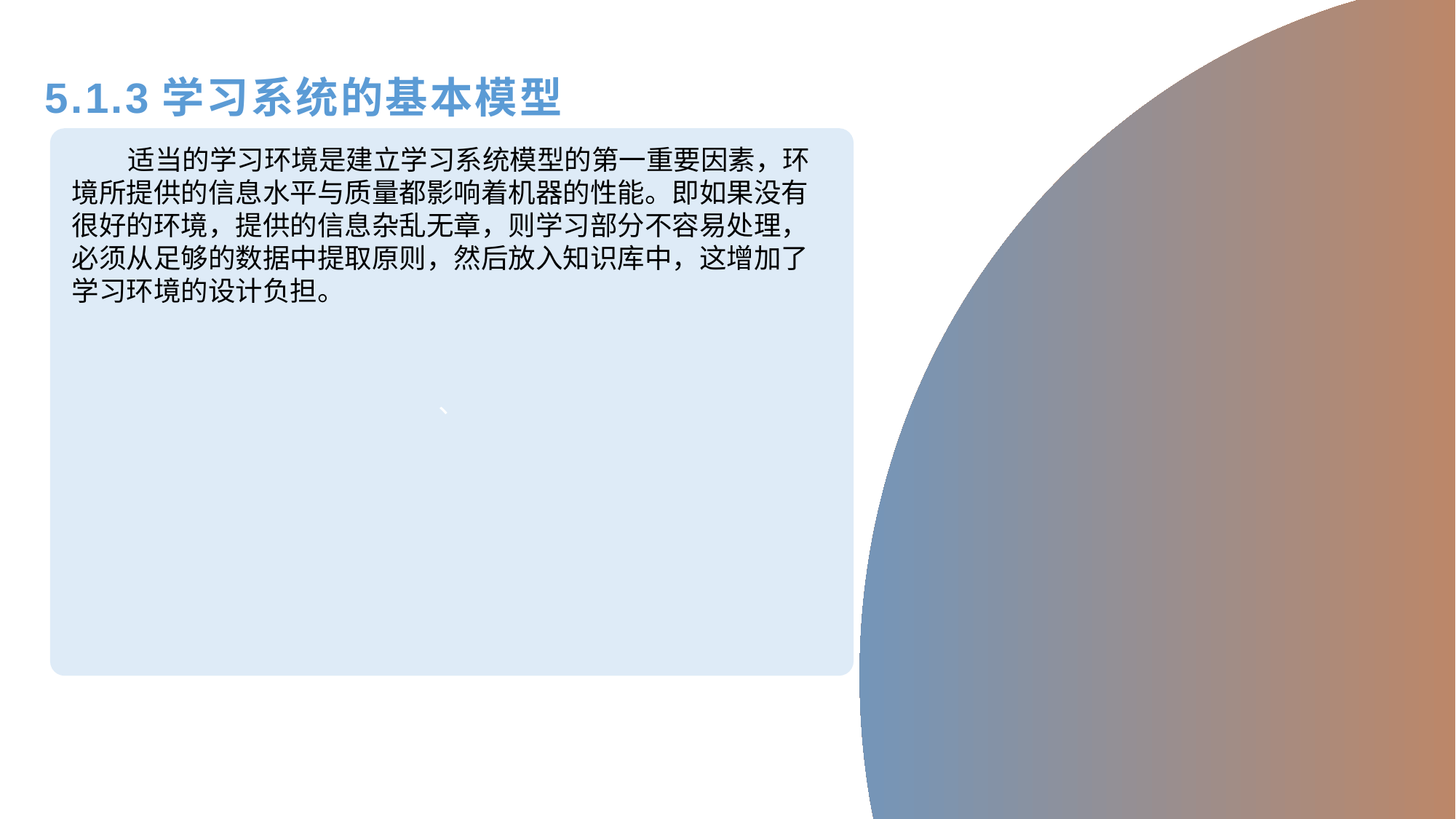

5.1.3学习系统的基本模型
、

        适当的学习环境是建立学习系统模型的第一重要因素，环境所提供的信息水平与质量都影响着机器的性能。即如果没有很好的环境，提供的信息杂乱无章，则学习部分不容易处理，必须从足够的数据中提取原则，然后放入知识库中，这增加了学习环境的设计负担。